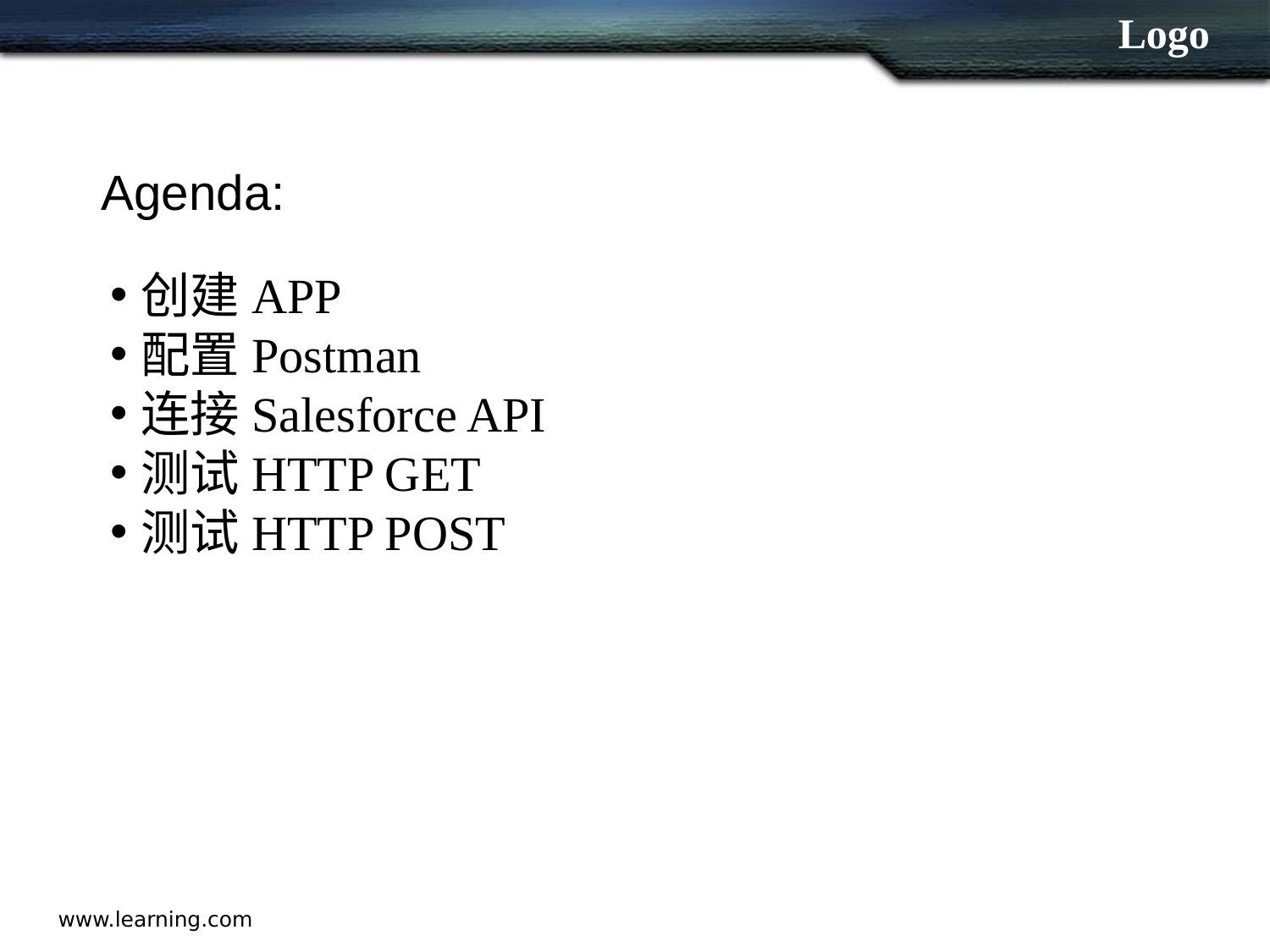

Agenda:
创建APP
配置Postman
连接Salesforce API
测试HTTP GET
测试HTTP POST
www.learning.com